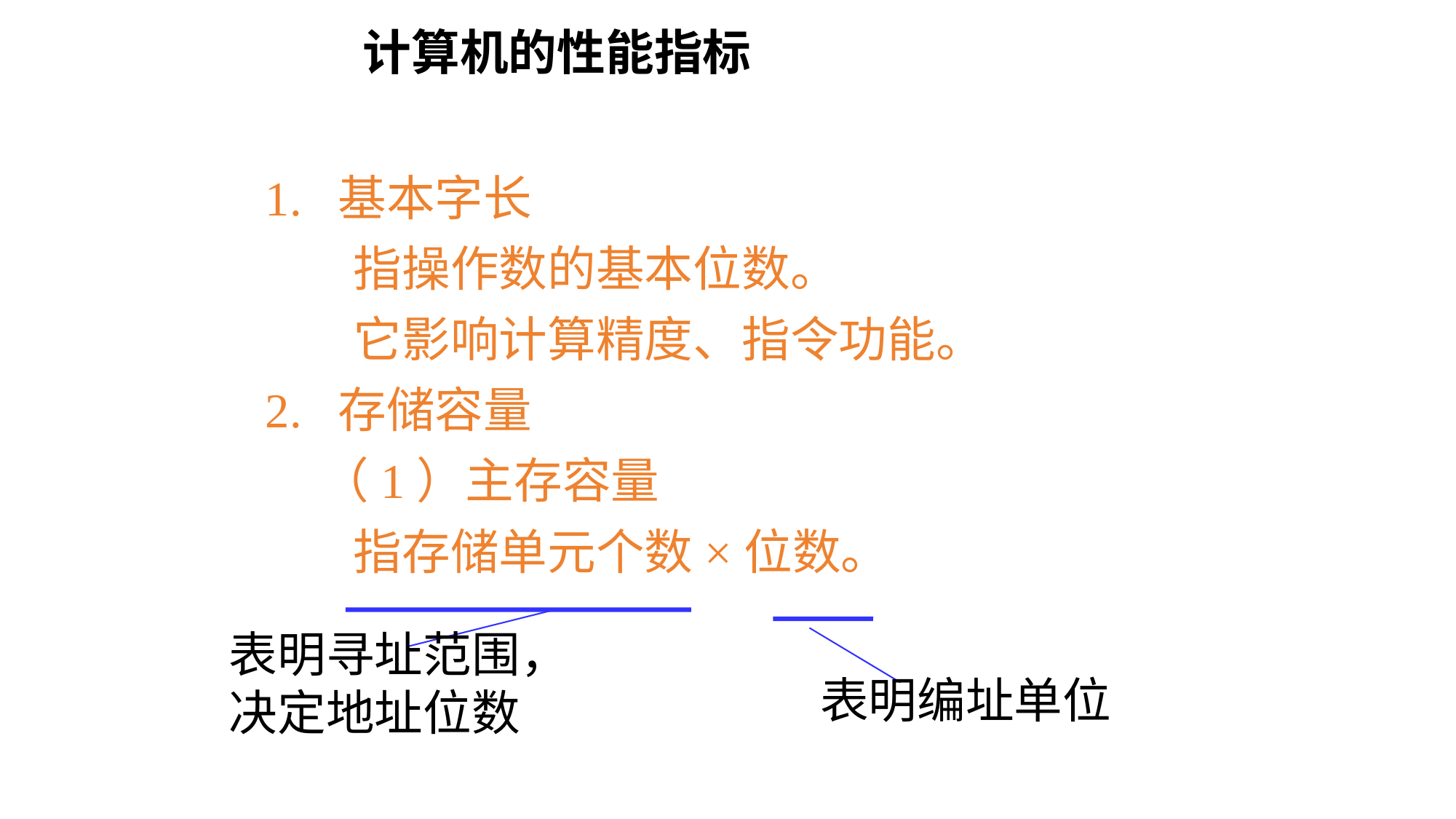

# 计算机的性能指标
1.  基本字长
       指操作数的基本位数。
       它影响计算精度、指令功能。
2.  存储容量
    （1）主存容量
       指存储单元个数×位数。

表明寻址范围，决定地址位数

表明编址单位